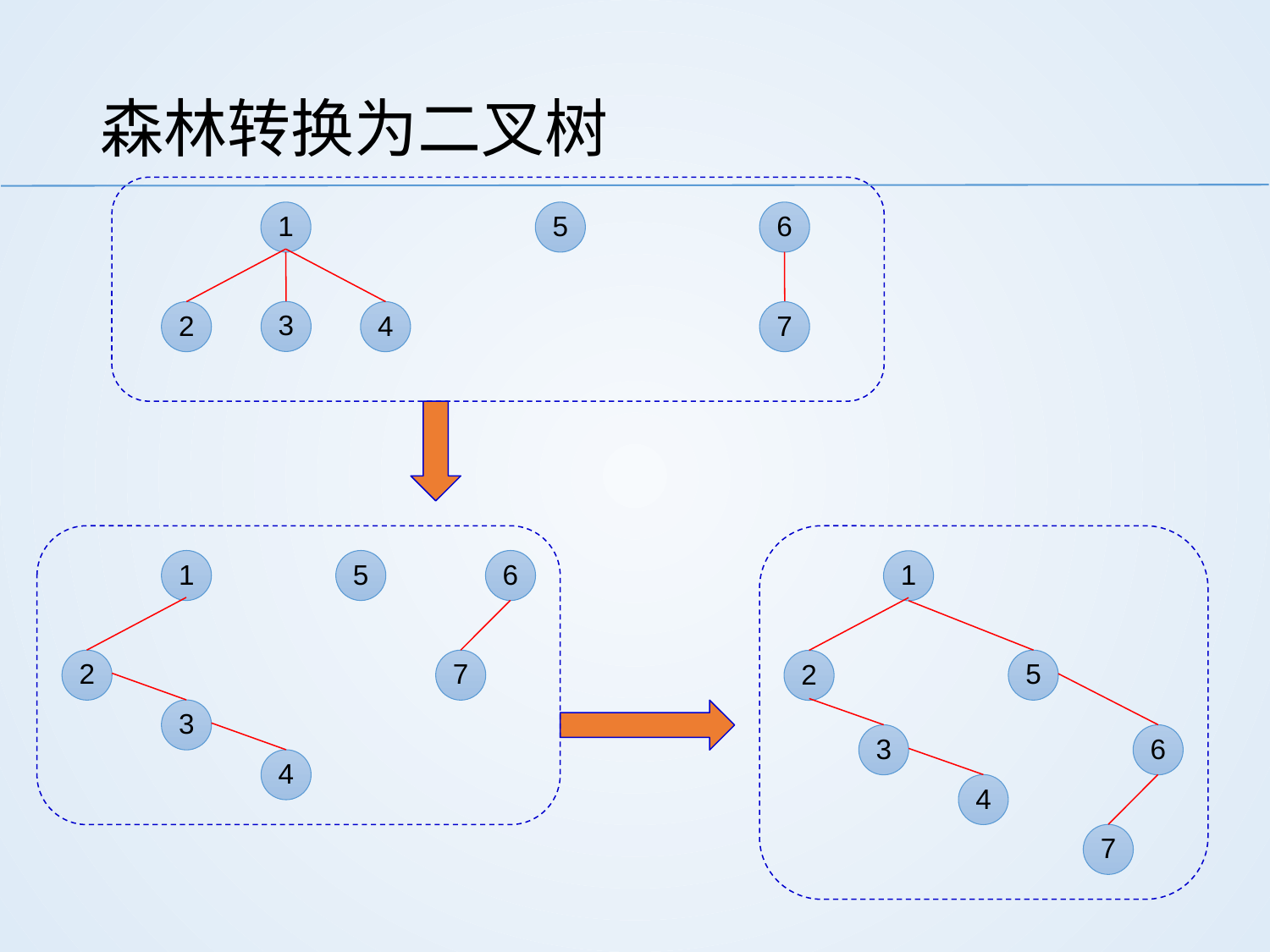

# 森林转换为二叉树

1

5

6

3

2

4

7

1

5

6

1

2

7

5

2

3

3

6

4

4

7
132